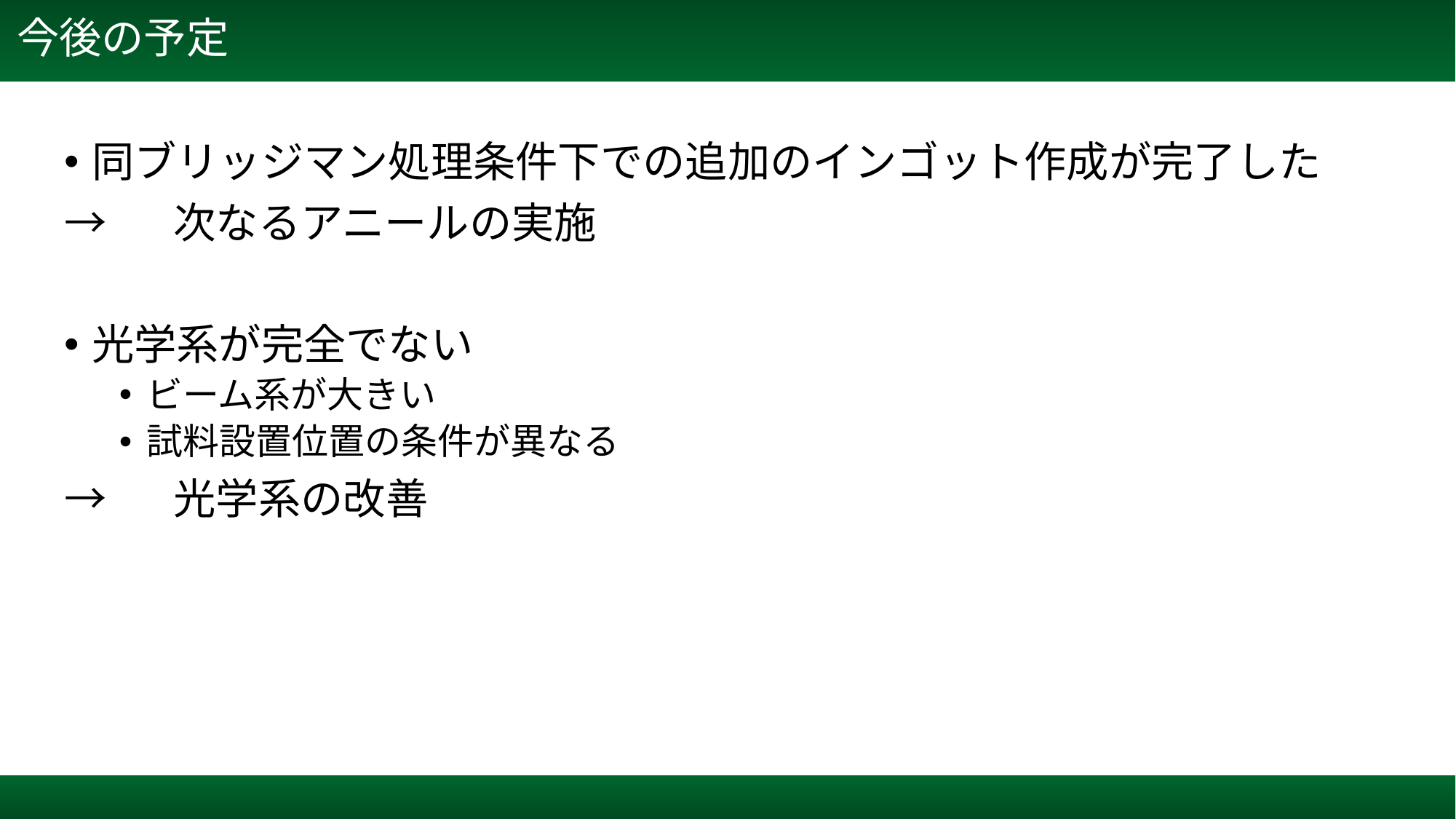

今後の予定
同ブリッジマン処理条件下での追加のインゴット作成が完了した
→	次なるアニールの実施

光学系が完全でない
ビーム系が大きい
試料設置位置の条件が異なる
→	光学系の改善